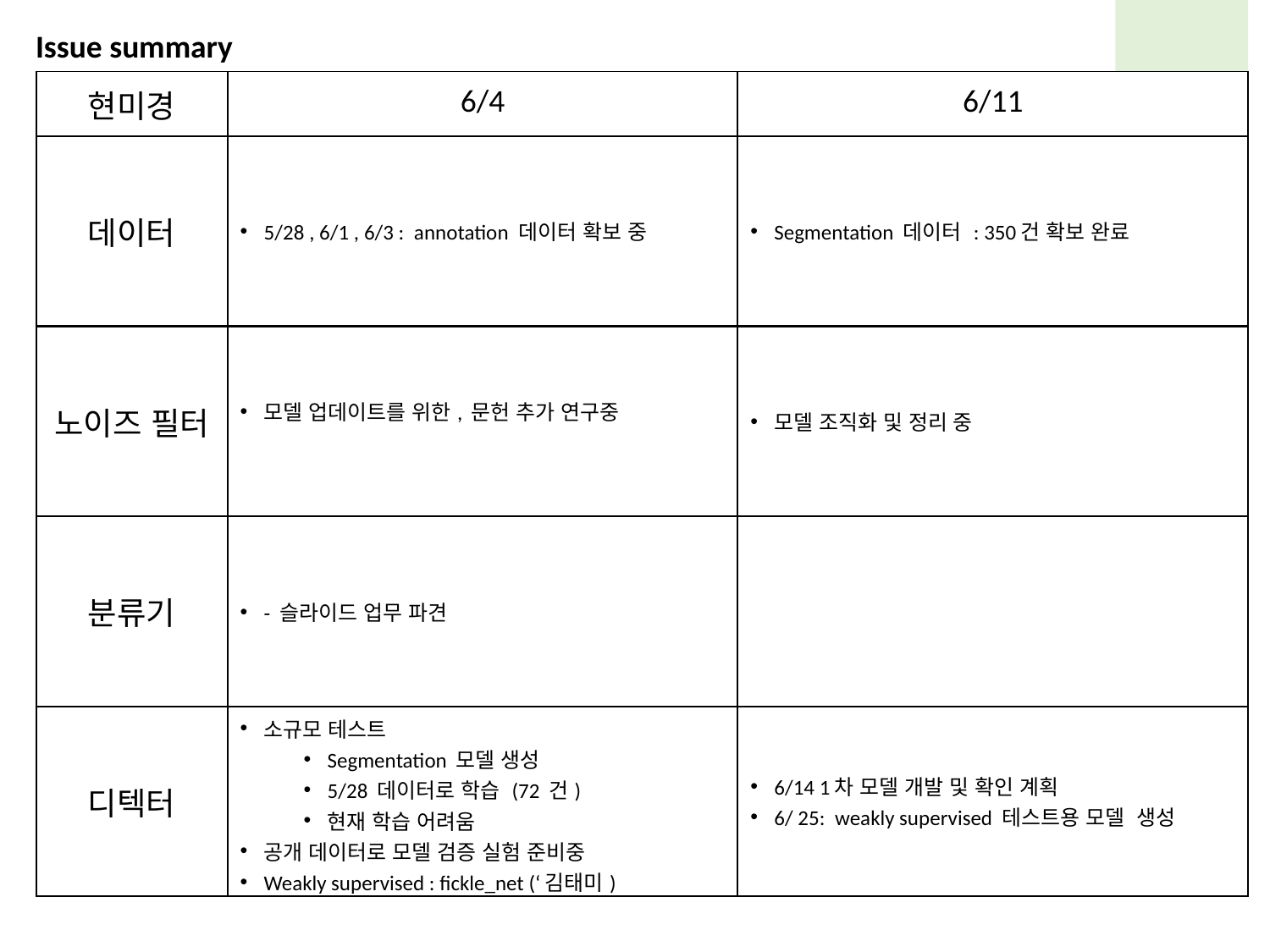

Issue summary
| 현미경 | 6/4 | 6/11 |
| --- | --- | --- |
| 데이터 | 5/28 , 6/1 , 6/3 : annotation 데이터 확보 중 | Segmentation 데이터 : 350건 확보 완료 |
| 노이즈 필터 | 모델 업데이트를 위한, 문헌 추가 연구중 | 모델 조직화 및 정리 중 |
| --- | --- | --- |
| 분류기 | - 슬라이드 업무 파견 |  |
| 디텍터 | 소규모 테스트 Segmentation 모델 생성 5/28 데이터로 학습 (72 건) 현재 학습 어려움 공개 데이터로 모델 검증 실험 준비중 Weakly supervised : fickle\_net (‘김태미) | 6/14 1차 모델 개발 및 확인 계획 6/ 25: weakly supervised 테스트용 모델 생성 |